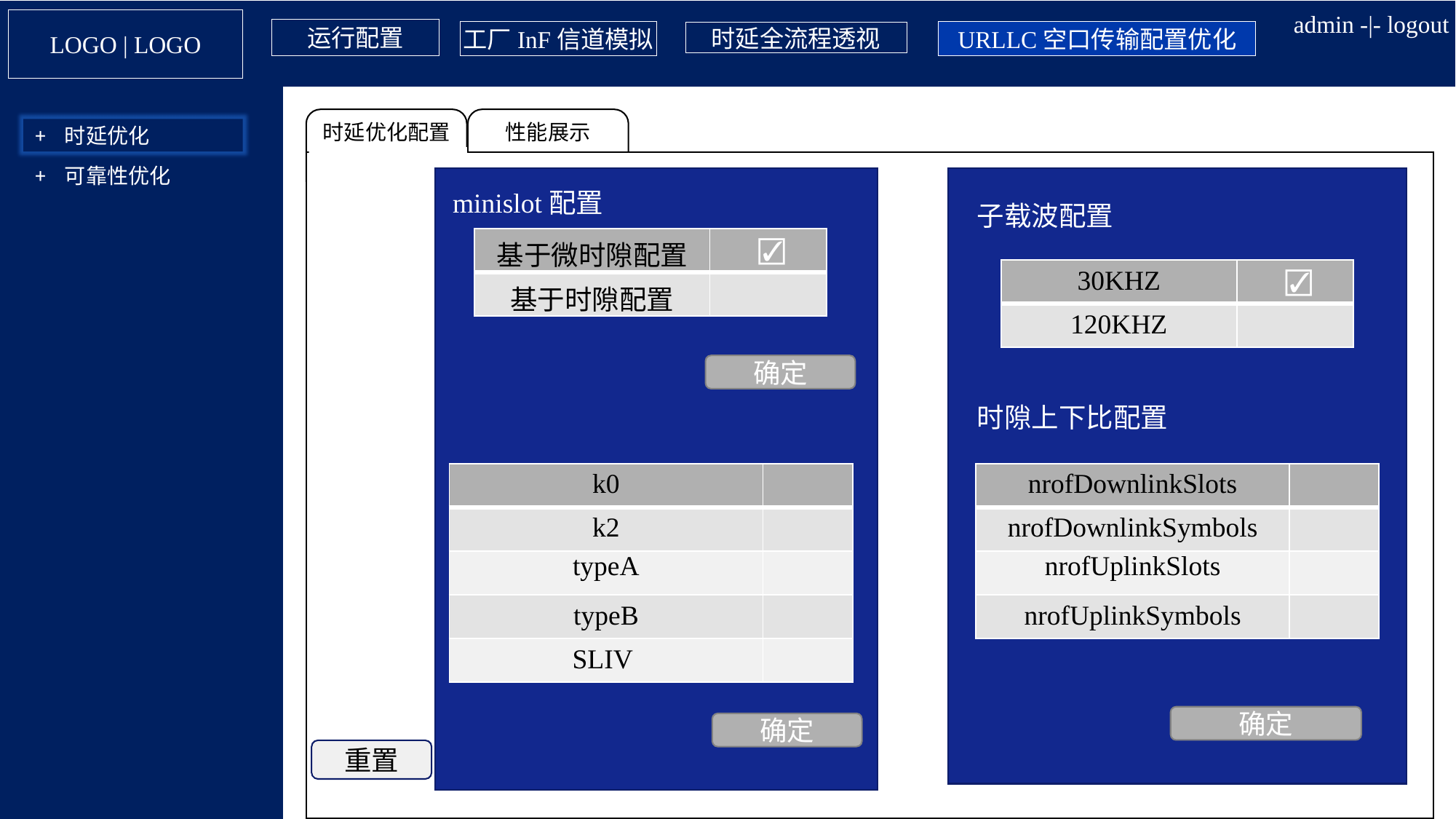

admin -|- logout
LOGO | LOGO
运行配置
工厂InF信道模拟
URLLC空口传输配置优化
时延全流程透视

时延优化配置
性能展示
+ 时延优化

+ 可靠性优化

minislot配置
子载波配置
| 基于微时隙配置 | ☑️ |
| --- | --- |
| 基于时隙配置 |  |
| 30KHZ | ☑️ |
| --- | --- |
| 120KHZ |  |
确定
时隙上下比配置
| k0 |  |
| --- | --- |
| k2 |  |
| typeA |  |
| typeB |  |
| SLIV |  |
| nrofDownlinkSlots |  |
| --- | --- |
| nrofDownlinkSymbols |  |
| nrofUplinkSlots |  |
| nrofUplinkSymbols |  |
确定
确定
重置